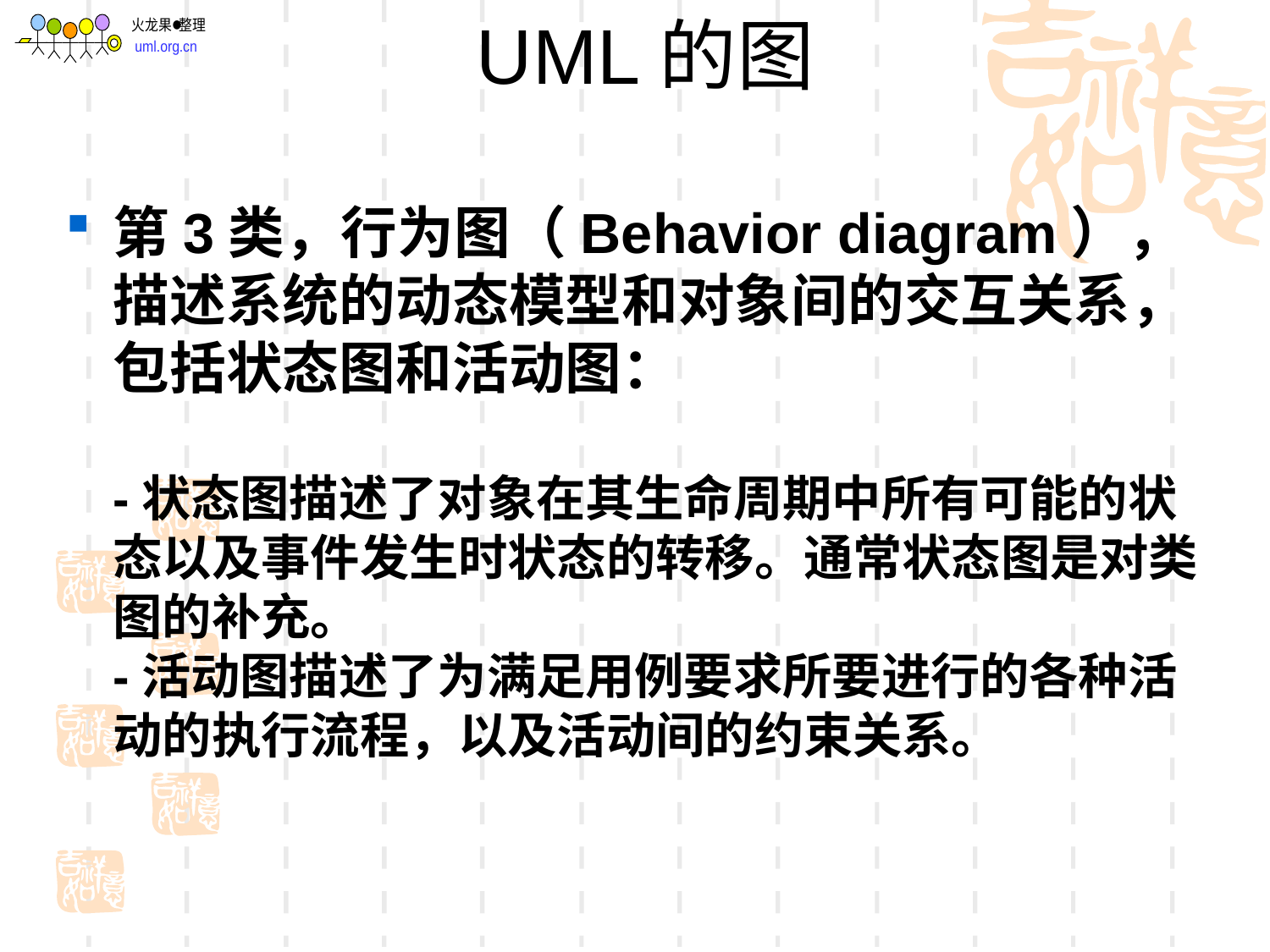

# UML的图
第3类，行为图（Behavior diagram），描述系统的动态模型和对象间的交互关系，包括状态图和活动图：

	-状态图描述了对象在其生命周期中所有可能的状态以及事件发生时状态的转移。通常状态图是对类图的补充。
	-活动图描述了为满足用例要求所要进行的各种活动的执行流程，以及活动间的约束关系。